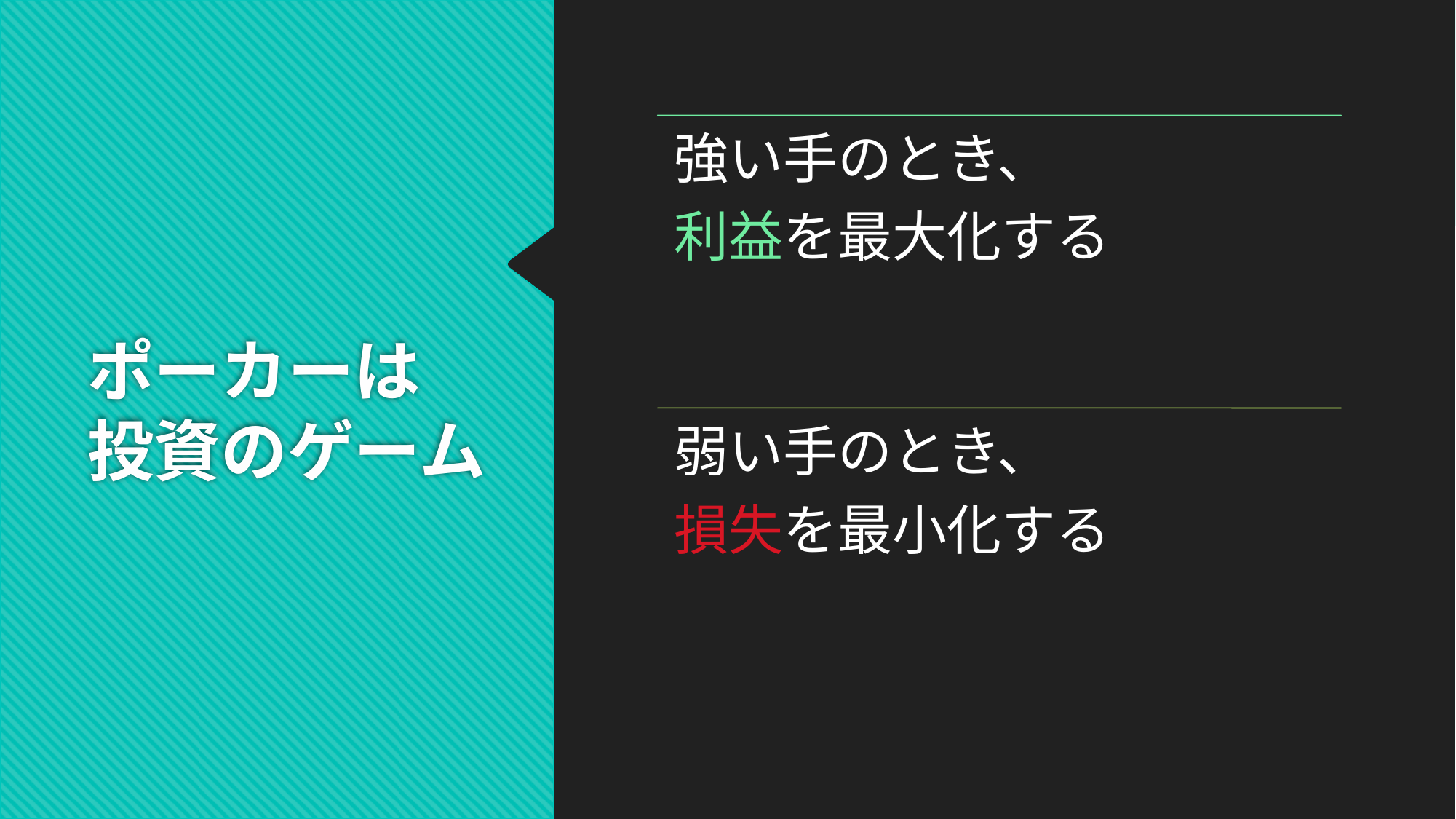

強い手のとき、
利益を最大化する
弱い手のとき、
損失を最小化する
# ポーカーは 投資のゲーム